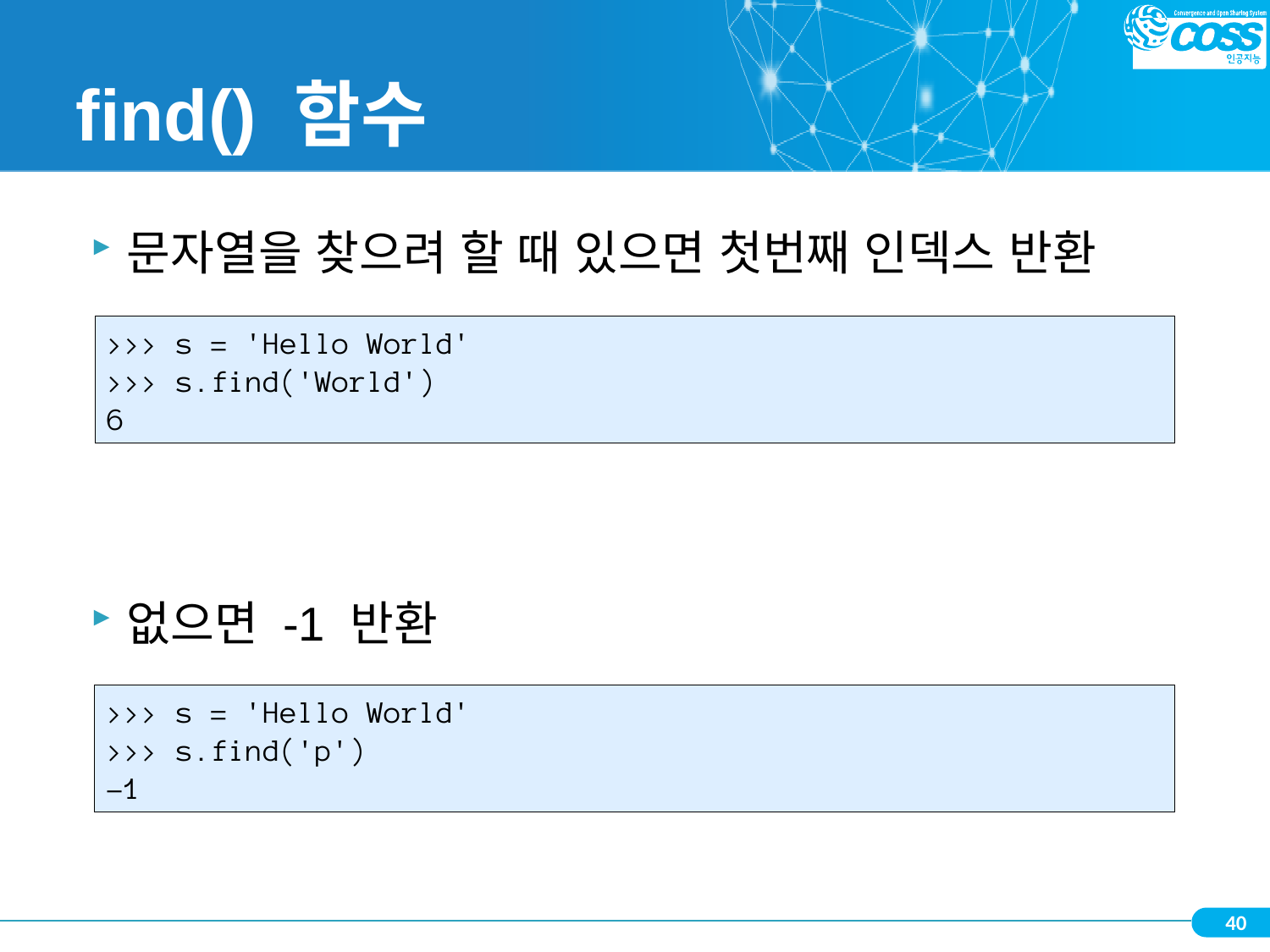

# find() 함수
문자열을 찾으려 할 때 있으면 첫번째 인덱스 반환

없으면 -1 반환
>>> s = 'Hello World'
>>> s.find('World')
6
>>> s = 'Hello World'
>>> s.find('p')
-1